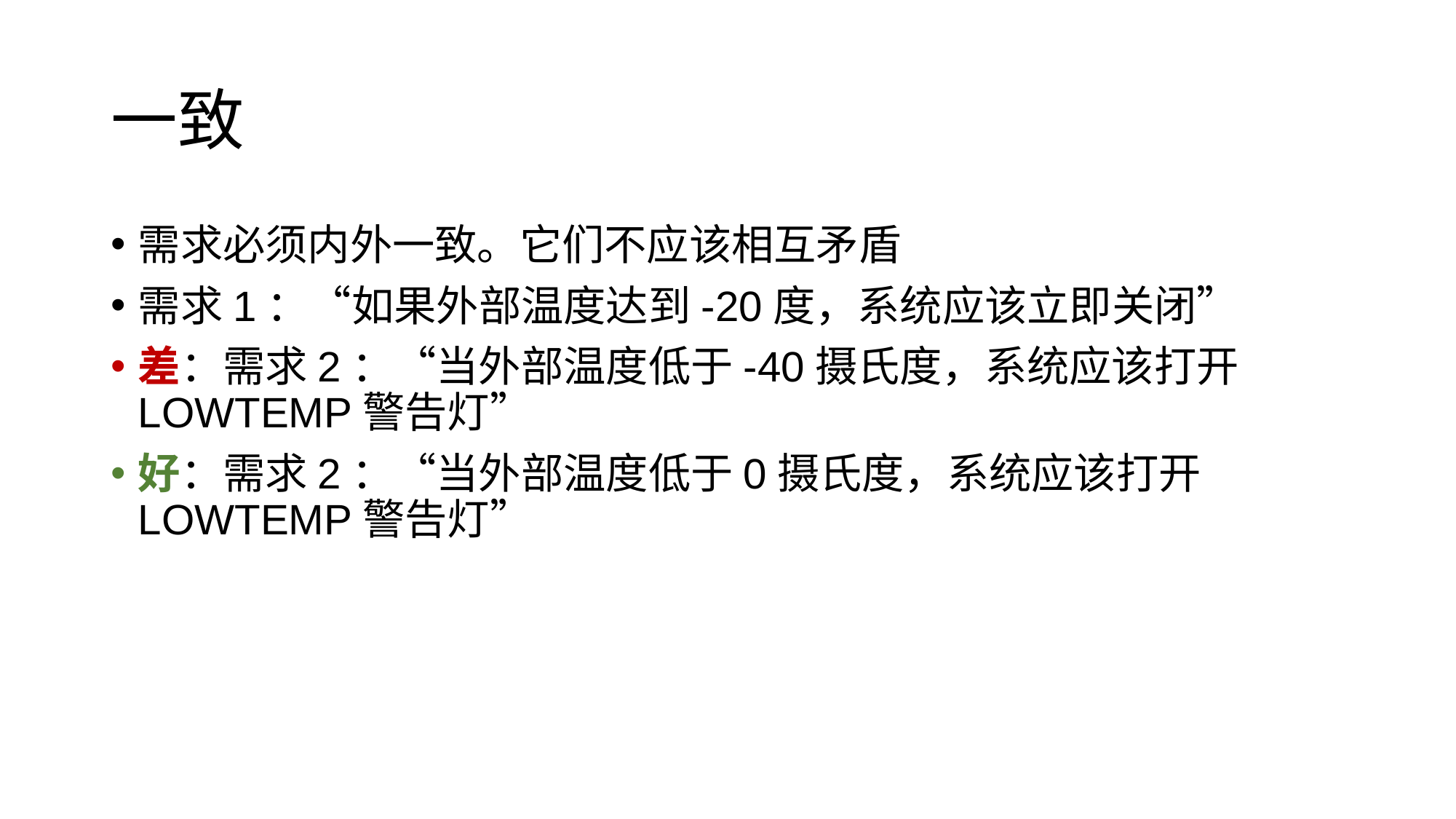

# 一致
需求必须内外一致。它们不应该相互矛盾
需求1：“如果外部温度达到-20度，系统应该立即关闭”
差：需求2：“当外部温度低于-40摄氏度，系统应该打开LOWTEMP警告灯”
好：需求2：“当外部温度低于0摄氏度，系统应该打开LOWTEMP警告灯”